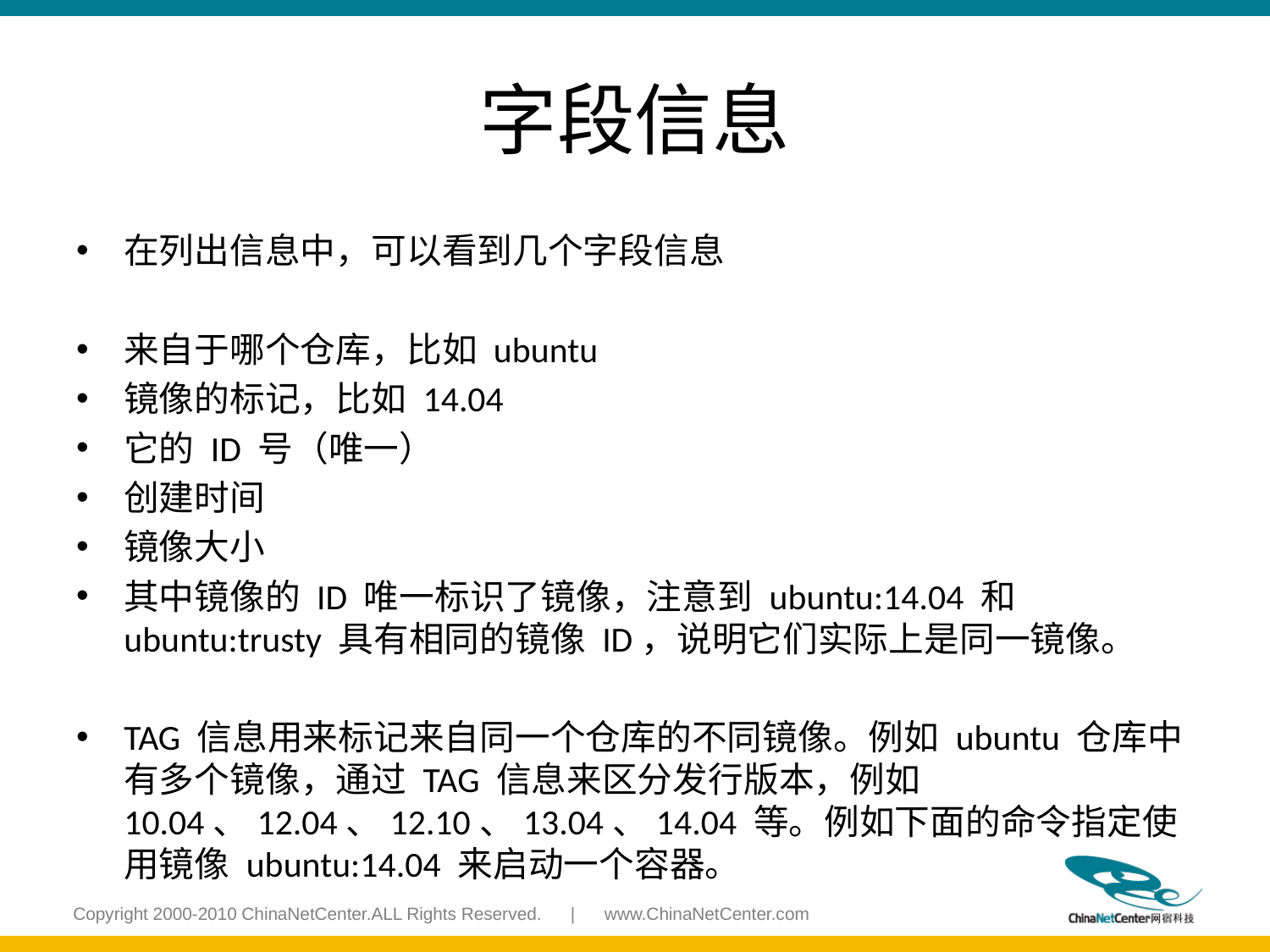

# 字段信息
在列出信息中，可以看到几个字段信息

来自于哪个仓库，比如 ubuntu
镜像的标记，比如 14.04
它的 ID 号（唯一）
创建时间
镜像大小
其中镜像的 ID 唯一标识了镜像，注意到 ubuntu:14.04 和 ubuntu:trusty 具有相同的镜像 ID，说明它们实际上是同一镜像。

TAG 信息用来标记来自同一个仓库的不同镜像。例如 ubuntu 仓库中有多个镜像，通过 TAG 信息来区分发行版本，例如 10.04、12.04、12.10、13.04、14.04 等。例如下面的命令指定使用镜像 ubuntu:14.04 来启动一个容器。